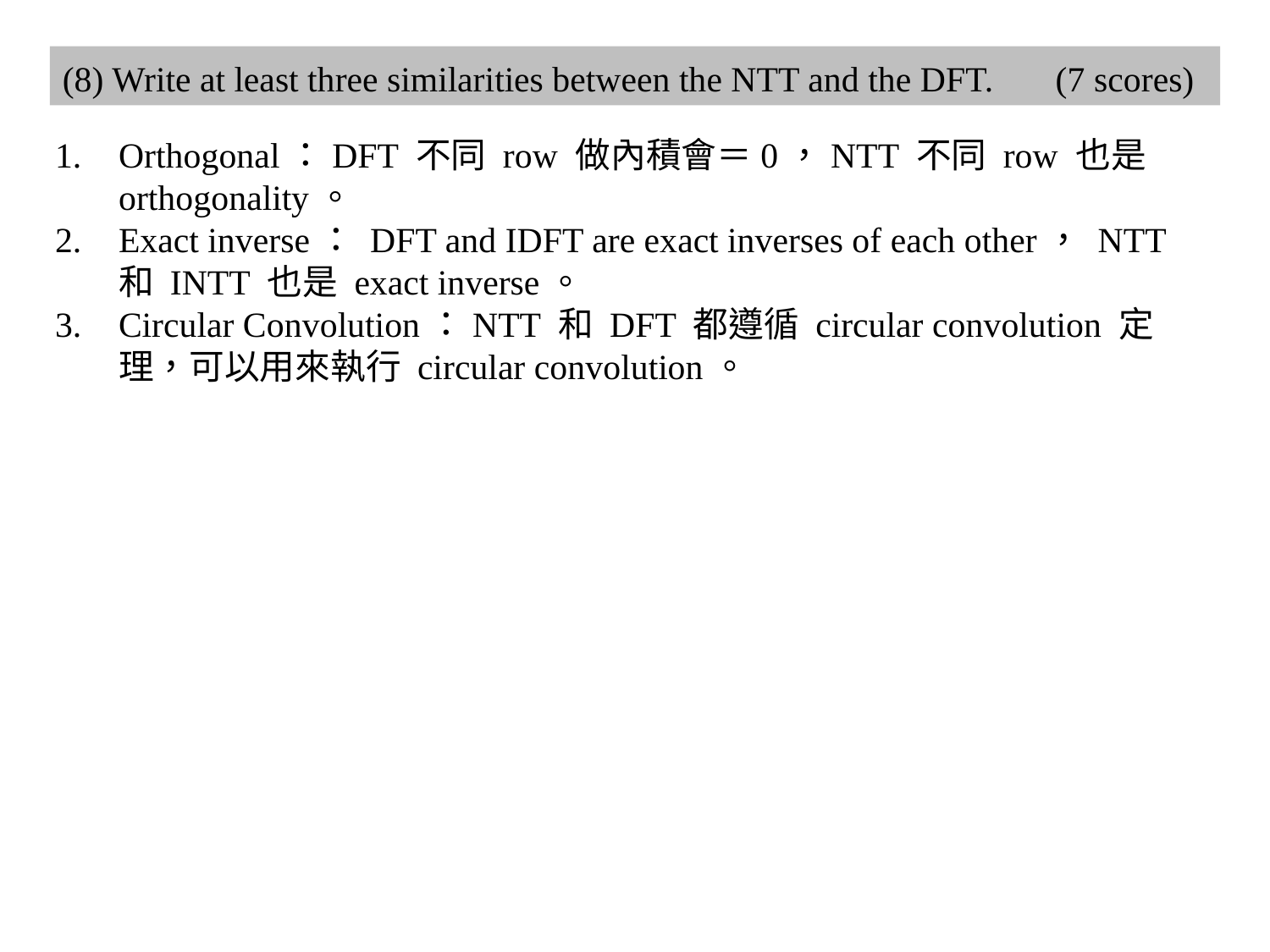

(8) Write at least three similarities between the NTT and the DFT.       (7 scores)
Orthogonal：DFT 不同 row 做內積會＝0，NTT 不同 row 也是orthogonality。
Exact inverse： DFT and IDFT are exact inverses of each other， NTT 和 INTT 也是 exact inverse。
Circular Convolution：NTT 和 DFT 都遵循 circular convolution 定理，可以用來執行 circular convolution。